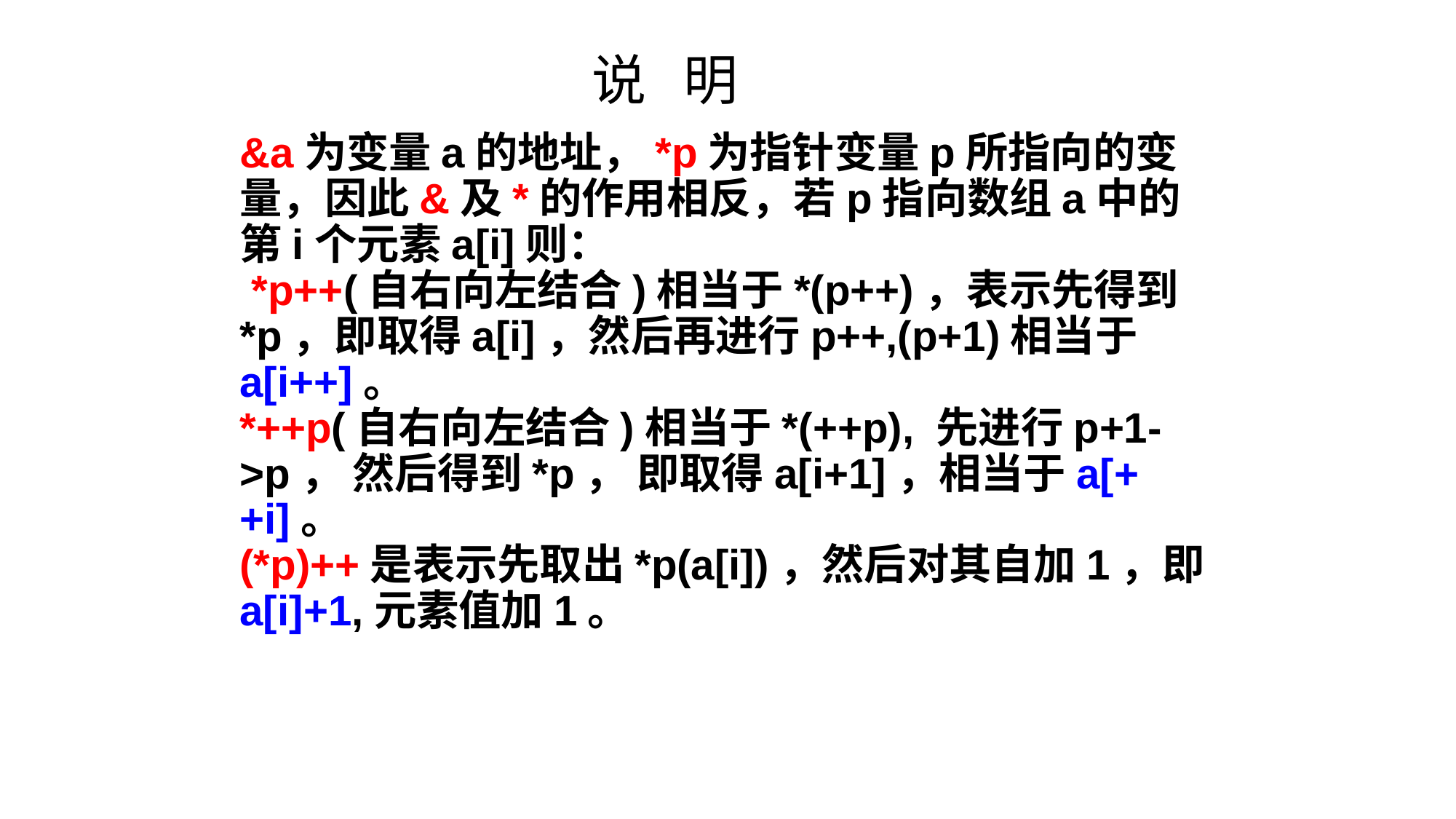

说   明
&a为变量a的地址，*p为指针变量p所指向的变量，因此&及*的作用相反，若p指向数组a中的第i个元素a[i]则：
 *p++(自右向左结合)相当于*(p++)，表示先得到*p，即取得a[i]，然后再进行p++,(p+1)相当于a[i++]。
*++p(自右向左结合)相当于*(++p), 先进行p+1->p， 然后得到*p， 即取得a[i+1]，相当于a[++i]。
(*p)++是表示先取出*p(a[i])，然后对其自加1，即a[i]+1,元素值加1。